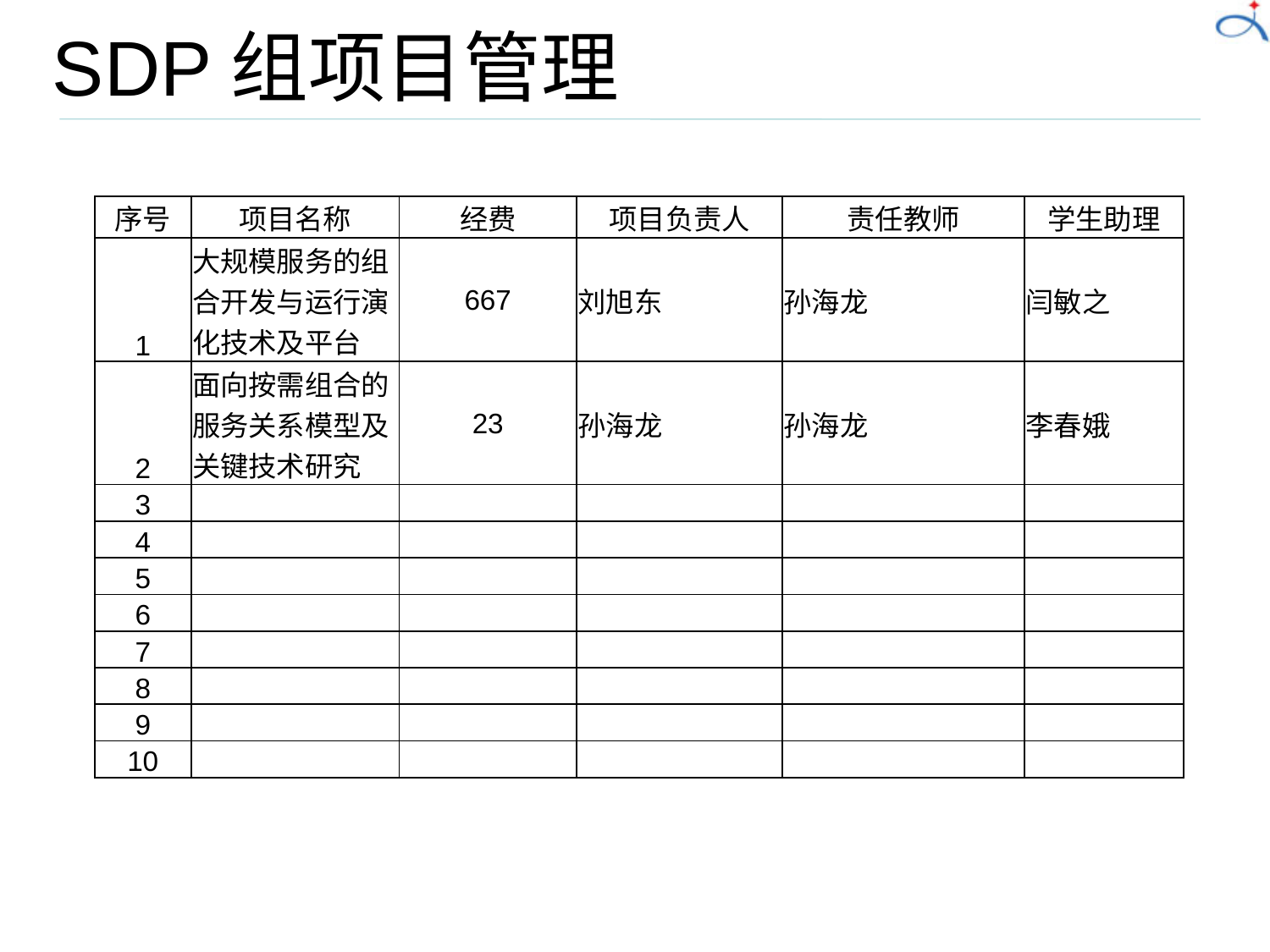

# SDP组项目管理
| 序号 | 项目名称 | 经费 | 项目负责人 | 责任教师 | 学生助理 |
| --- | --- | --- | --- | --- | --- |
| 1 | 大规模服务的组合开发与运行演化技术及平台 | 667 | 刘旭东 | 孙海龙 | 闫敏之 |
| 2 | 面向按需组合的服务关系模型及关键技术研究 | 23 | 孙海龙 | 孙海龙 | 李春娥 |
| 3 |  |  |  |  |  |
| 4 |  |  |  |  |  |
| 5 |  |  |  |  |  |
| 6 |  |  |  |  |  |
| 7 |  |  |  |  |  |
| 8 |  |  |  |  |  |
| 9 |  |  |  |  |  |
| 10 |  |  |  |  |  |